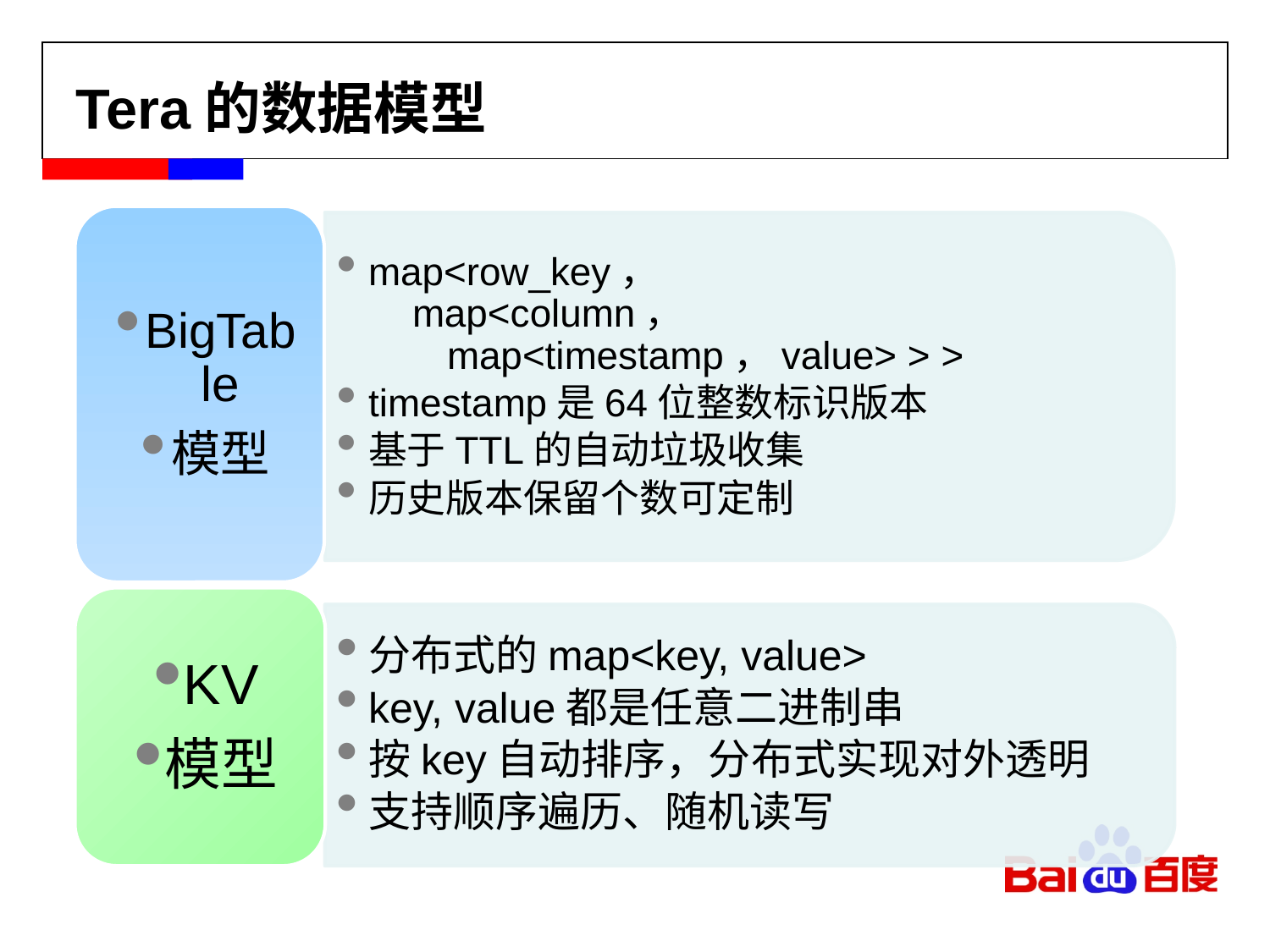

# Tera的数据模型
map<row_key，
    map<column，
        map<timestamp，value> > >
timestamp是64位整数标识版本
基于TTL的自动垃圾收集
历史版本保留个数可定制
BigTable
模型
分布式的map<key, value>
key, value都是任意二进制串
按key自动排序，分布式实现对外透明
支持顺序遍历、随机读写
KV
模型